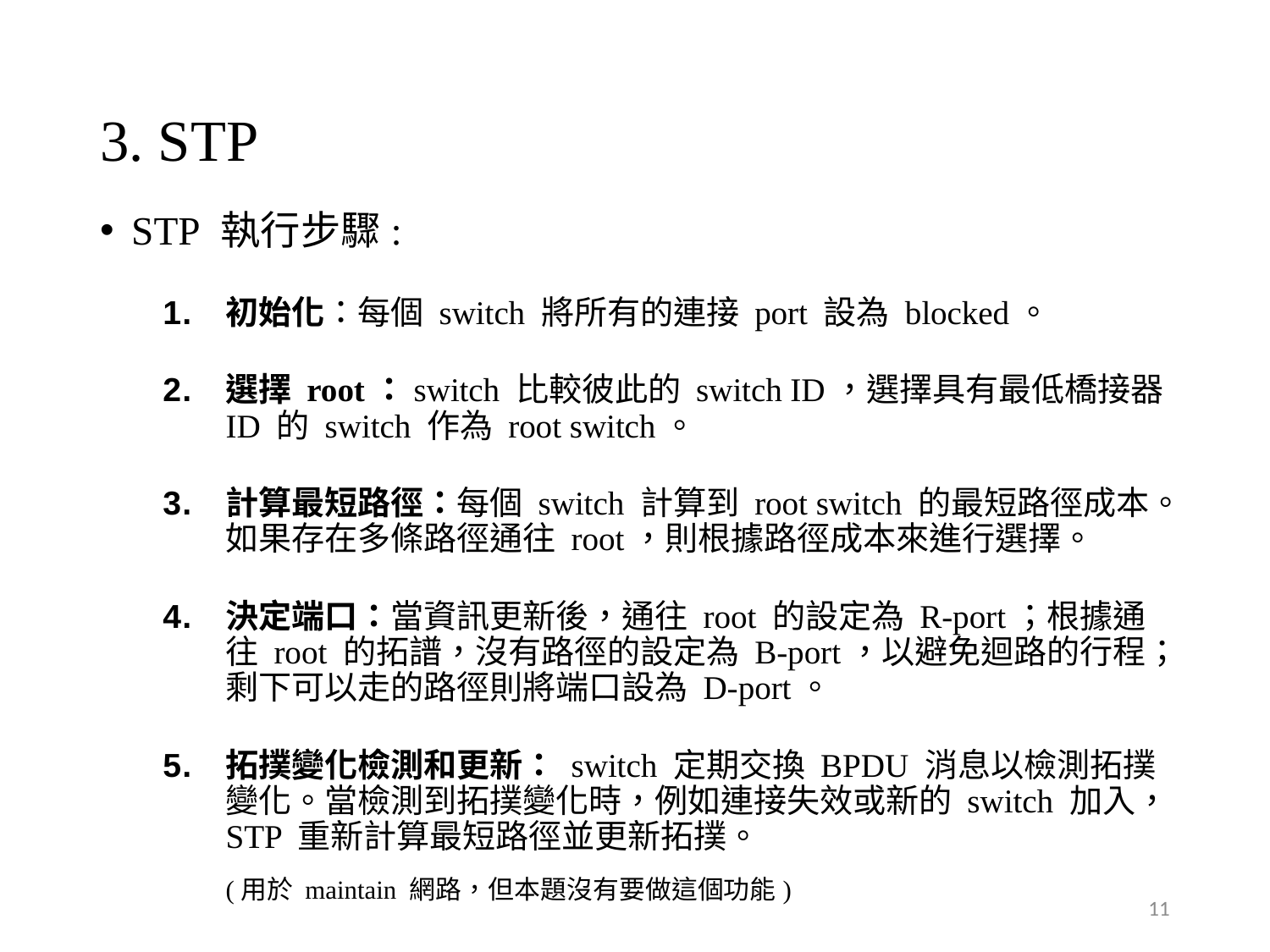

# 3. STP
STP 執行步驟:
初始化：每個 switch 將所有的連接 port 設為 blocked。
選擇 root：switch 比較彼此的 switch ID，選擇具有最低橋接器 ID 的 switch 作為 root switch。
計算最短路徑：每個 switch 計算到 root switch 的最短路徑成本。如果存在多條路徑通往 root，則根據路徑成本來進行選擇。
決定端口：當資訊更新後，通往 root 的設定為 R-port；根據通往 root 的拓譜，沒有路徑的設定為 B-port，以避免迴路的行程；剩下可以走的路徑則將端口設為 D-port。
拓撲變化檢測和更新： switch 定期交換 BPDU 消息以檢測拓撲變化。當檢測到拓撲變化時，例如連接失效或新的 switch 加入，STP 重新計算最短路徑並更新拓撲。
(用於 maintain 網路，但本題沒有要做這個功能)
11